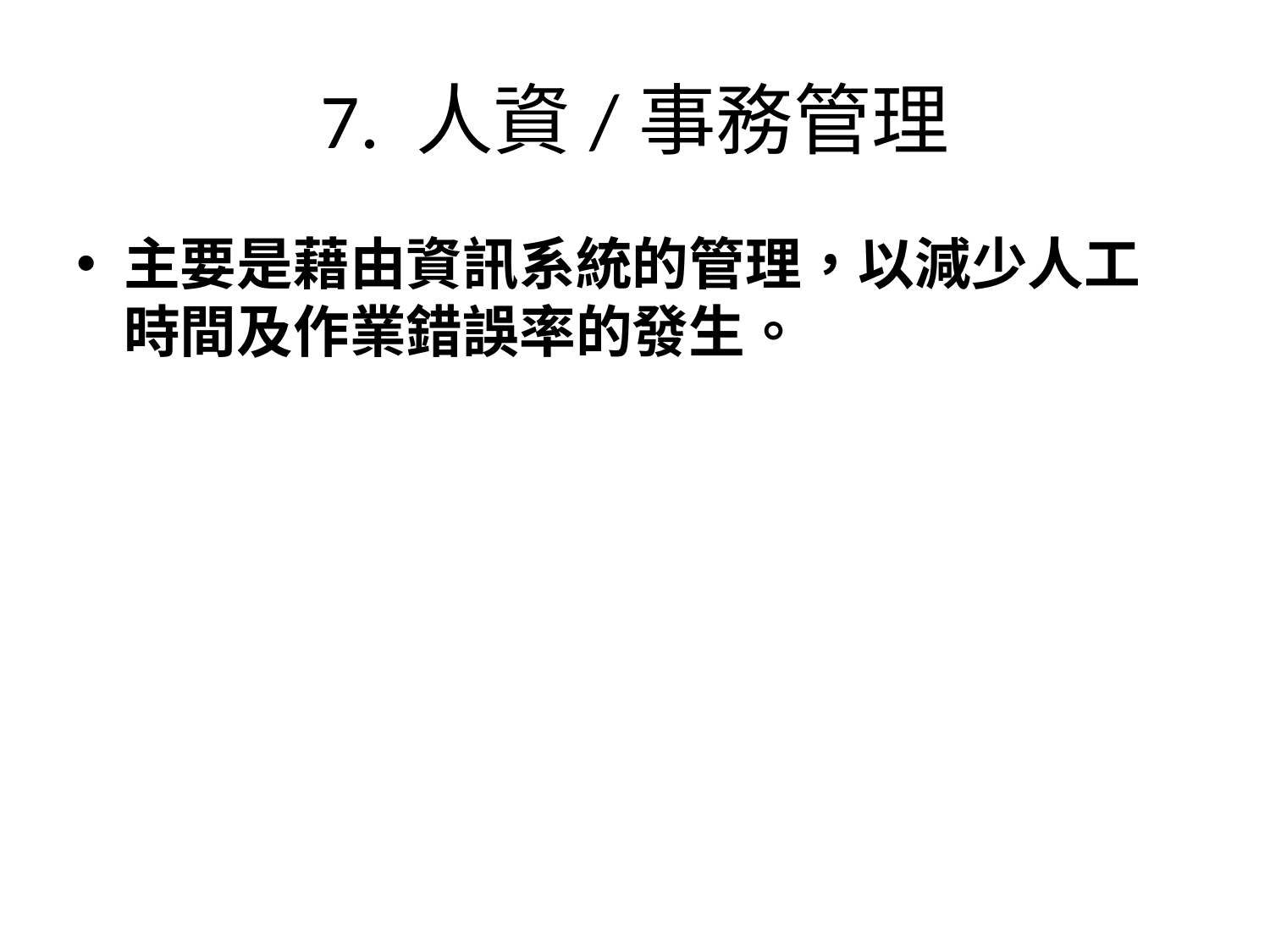

# 7. 人資/事務管理
主要是藉由資訊系統的管理，以減少人工時間及作業錯誤率的發生。